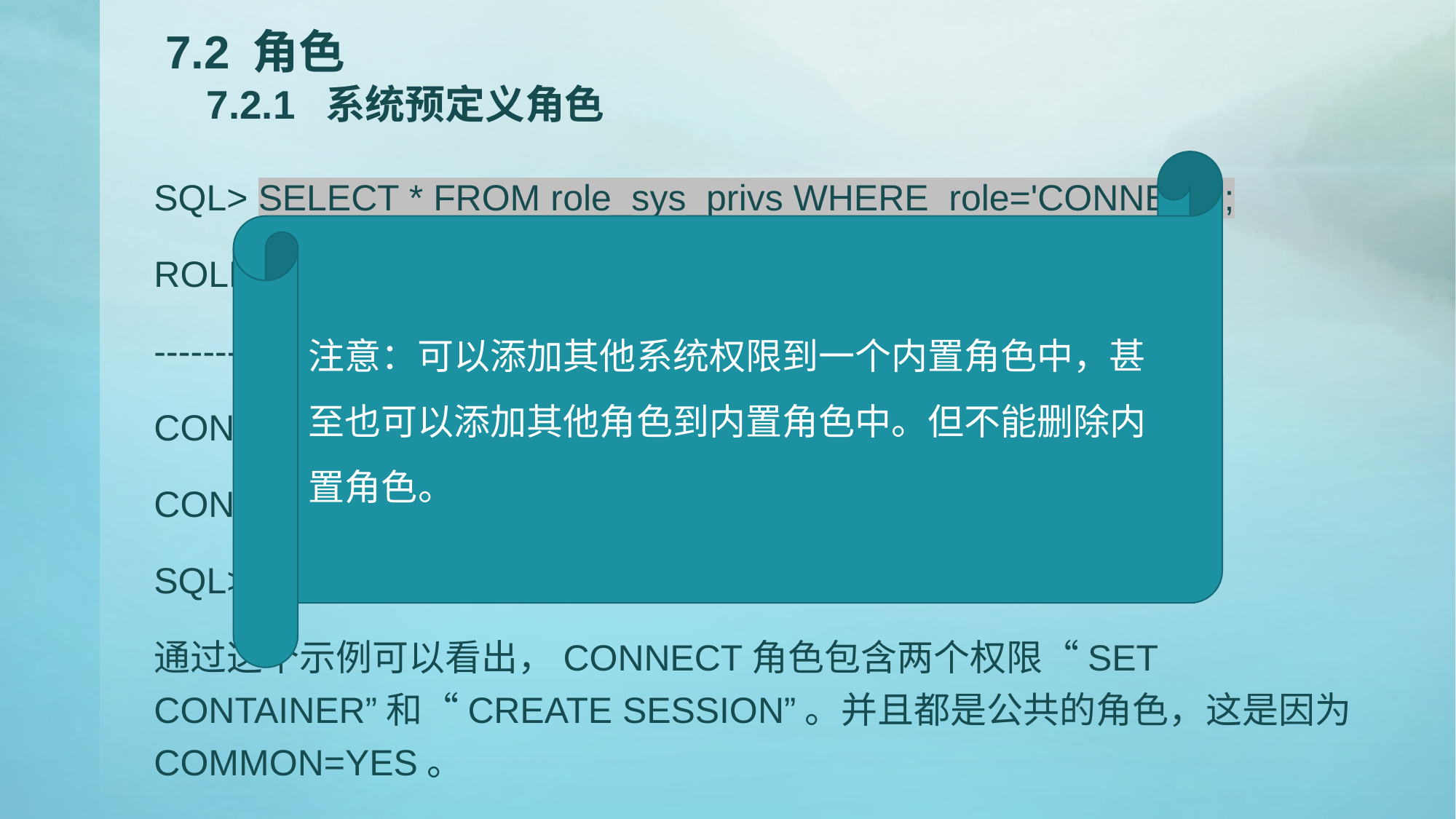

# 7.2 角色 7.2.1  系统预定义角色
注意：可以添加其他系统权限到一个内置角色中，甚至也可以添加其他角色到内置角色中。但不能删除内置角色。
SQL> SELECT * FROM role_sys_privs WHERE  role='CONNECT';
ROLE			PRIVILEGE		ADM	COMMON
------------------	-------------------	---	-------
CONNECT		SET CONTAINER	NO	YES
CONNECT		CREATE SESSION	NO	YES
SQL>
通过这个示例可以看出，CONNECT角色包含两个权限“SET CONTAINER”和“CREATE SESSION”。并且都是公共的角色，这是因为COMMON=YES。